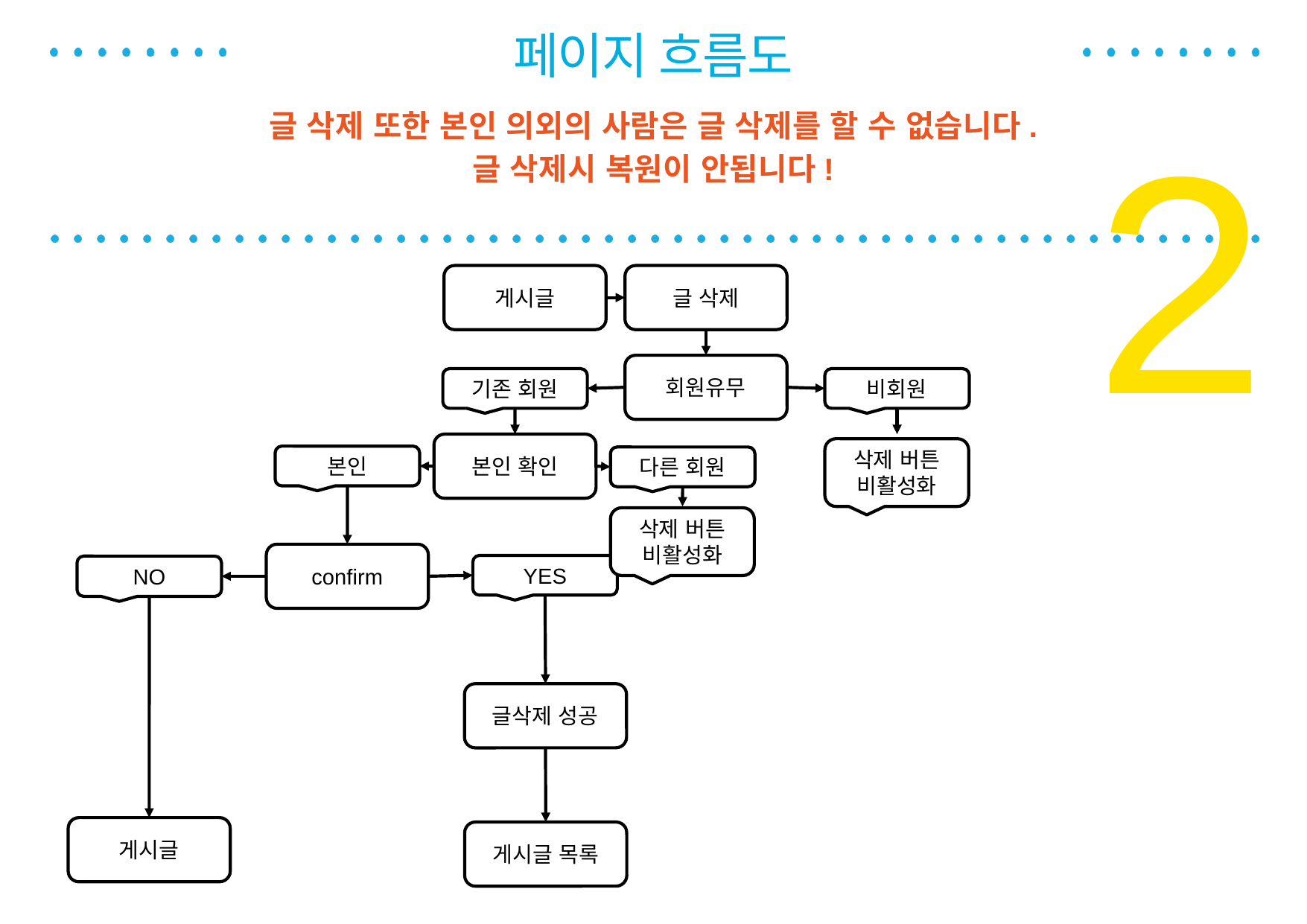

페이지 흐름도
글 삭제 또한 본인 의외의 사람은 글 삭제를 할 수 없습니다.
글 삭제시 복원이 안됩니다!
2
게시글
글 삭제
회원유무
기존 회원
비회원
본인 확인
삭제 버튼 비활성화
본인
다른 회원
삭제 버튼 비활성화
confirm
YES
NO
글삭제 성공
게시글
게시글 목록